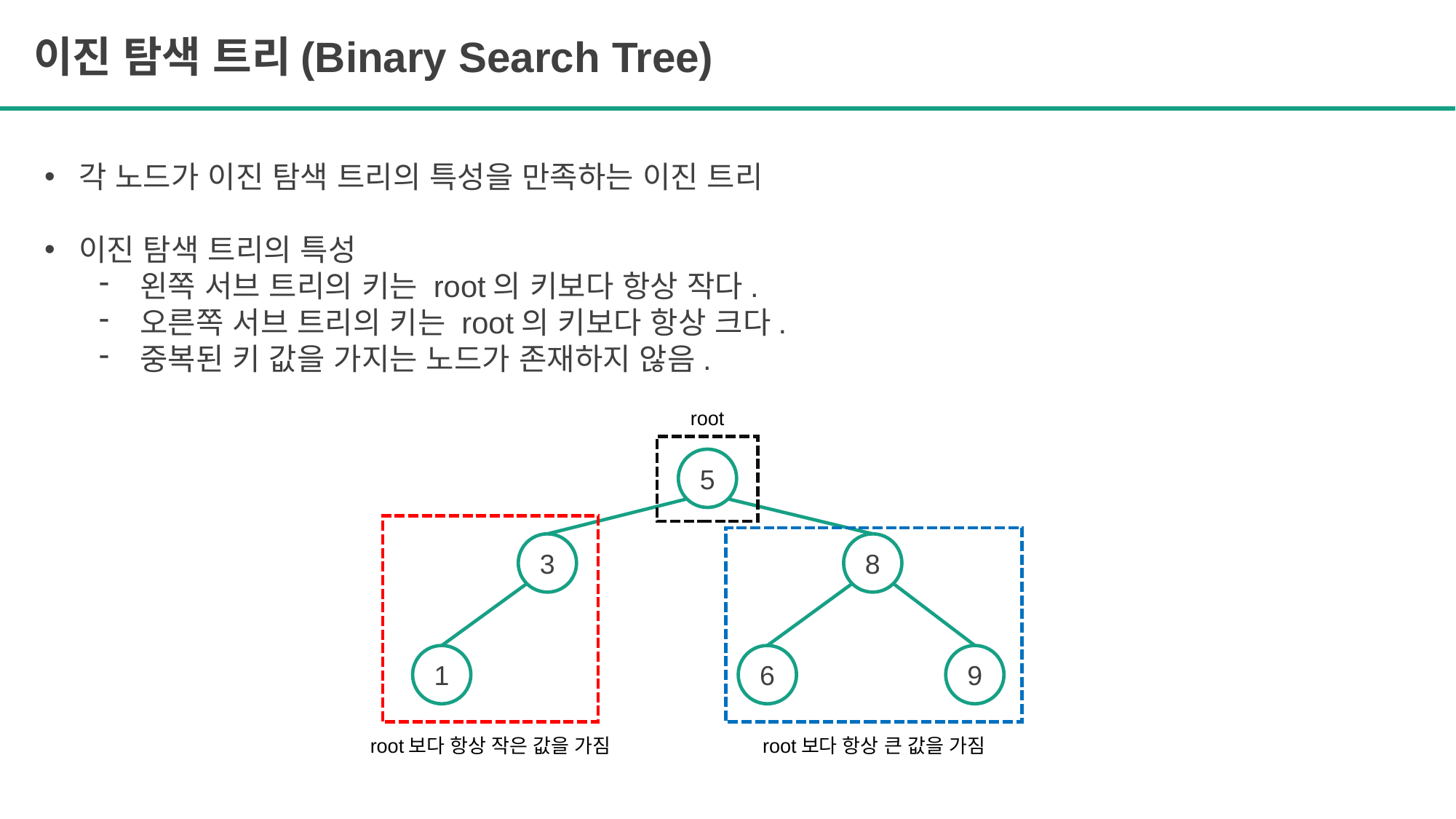

이진 탐색 트리(Binary Search Tree)
각 노드가 이진 탐색 트리의 특성을 만족하는 이진 트리

이진 탐색 트리의 특성
왼쪽 서브 트리의 키는 root의 키보다 항상 작다.
오른쪽 서브 트리의 키는 root의 키보다 항상 크다.
중복된 키 값을 가지는 노드가 존재하지 않음.

root

5

3
8
1
6
9
root보다 항상 작은 값을 가짐
root보다 항상 큰 값을 가짐